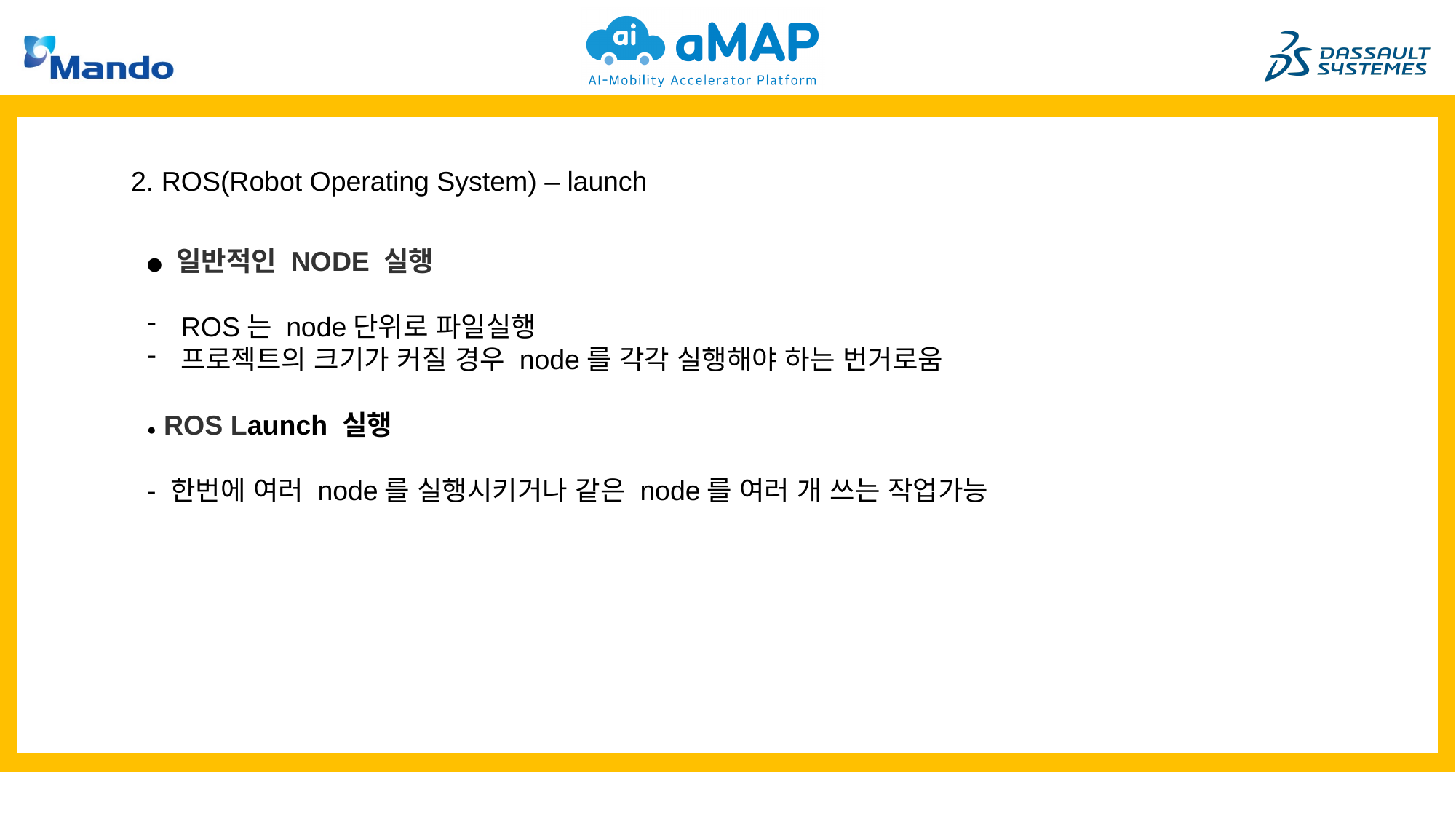

2. ROS(Robot Operating System) – launch
● 일반적인 node 실행

ROS는 node단위로 파일실행
프로젝트의 크기가 커질 경우 node를 각각 실행해야 하는 번거로움

● ros Launch 실행

- 한번에 여러 node를 실행시키거나 같은 node를 여러 개 쓰는 작업가능